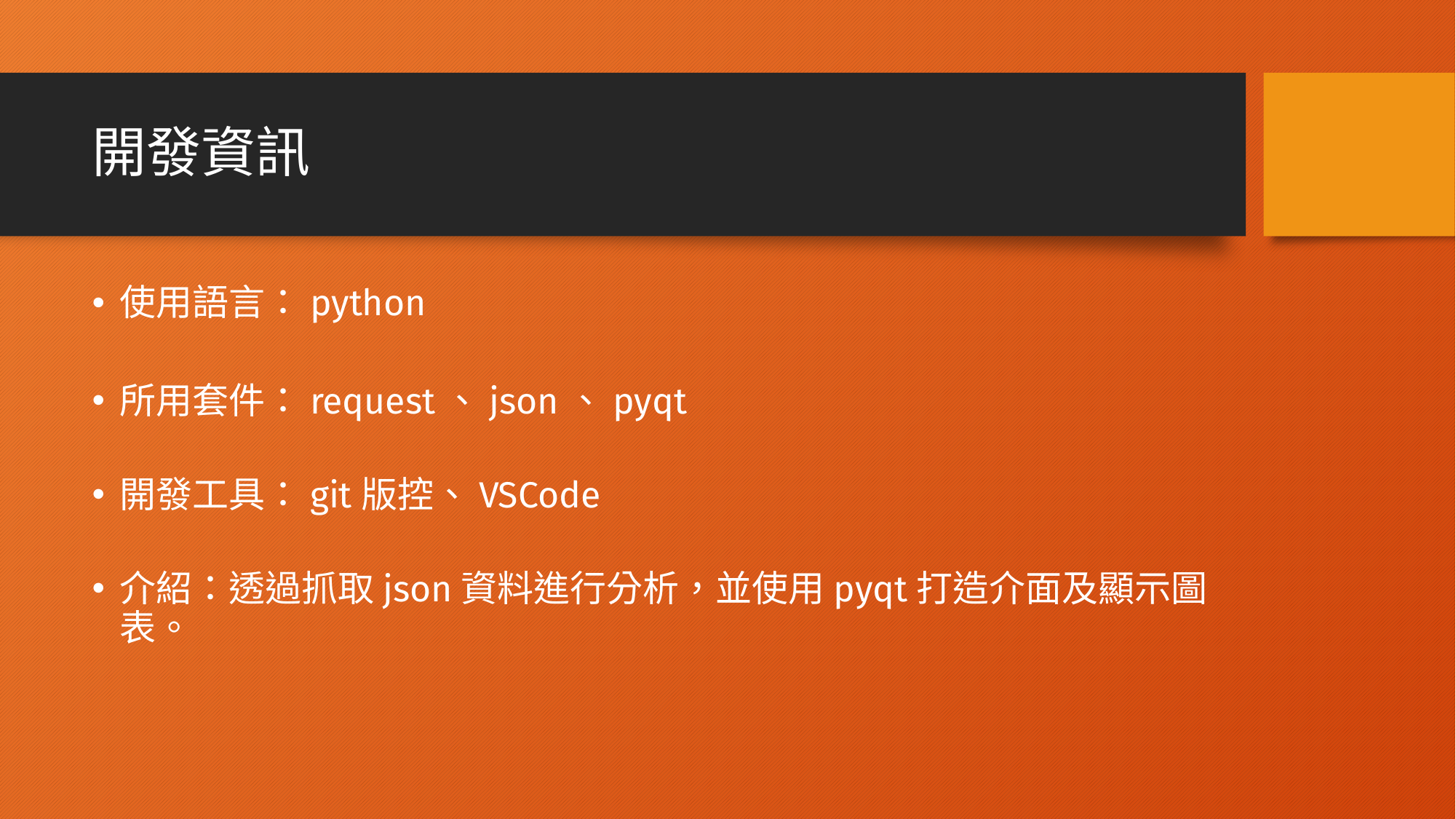

# 開發資訊
使用語言：python
所用套件：request、json、pyqt
開發工具：git版控、VSCode
介紹：透過抓取json資料進行分析，並使用pyqt打造介面及顯示圖表。